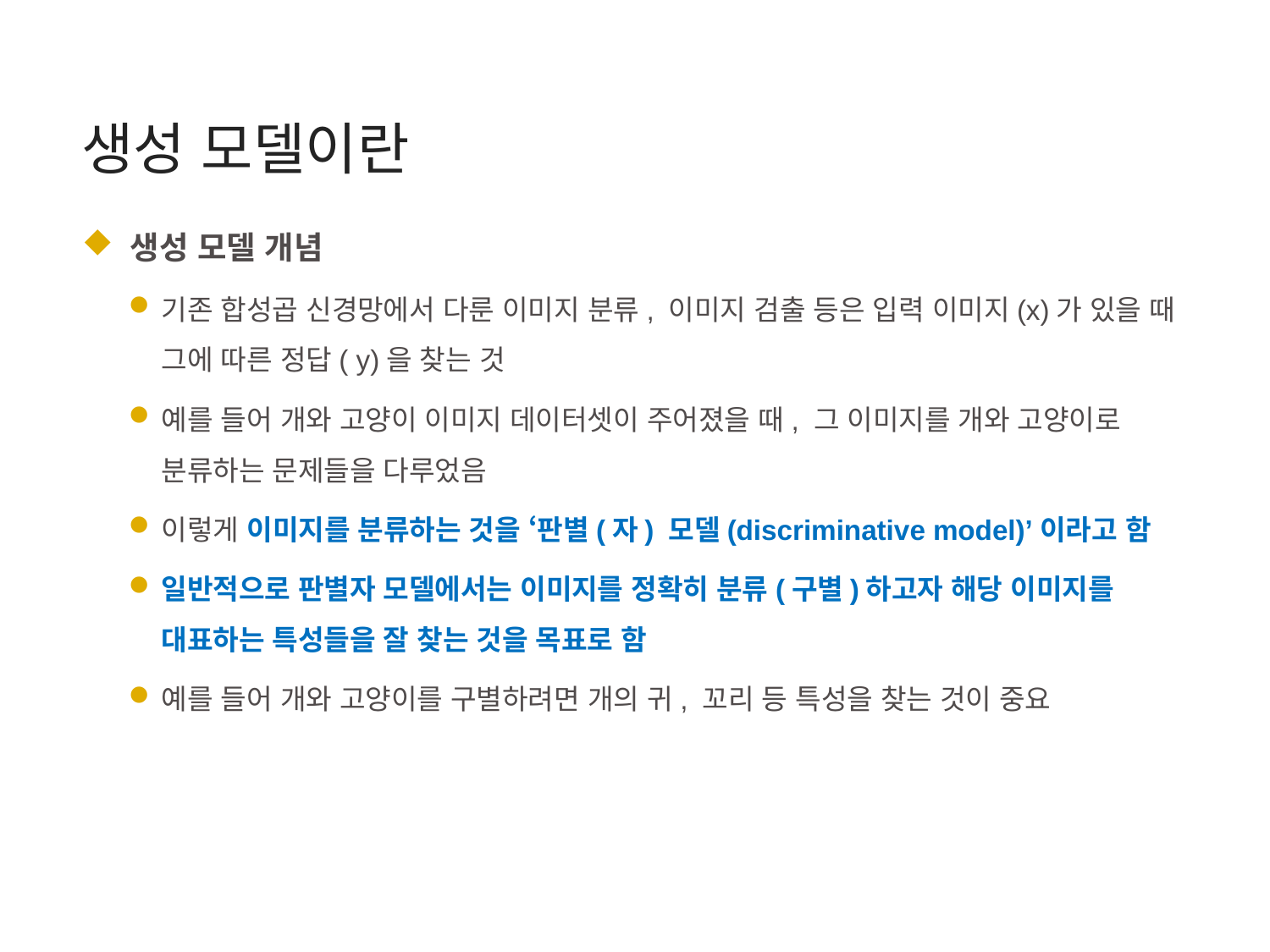

생성 모델이란
 생성 모델 개념
기존 합성곱 신경망에서 다룬 이미지 분류, 이미지 검출 등은 입력 이미지(x)가 있을 때 그에 따른 정답( y)을 찾는 것
예를 들어 개와 고양이 이미지 데이터셋이 주어졌을 때, 그 이미지를 개와 고양이로 분류하는 문제들을 다루었음
이렇게 이미지를 분류하는 것을 ‘판별(자) 모델(discriminative model)’이라고 함
일반적으로 판별자 모델에서는 이미지를 정확히 분류(구별)하고자 해당 이미지를 대표하는 특성들을 잘 찾는 것을 목표로 함
예를 들어 개와 고양이를 구별하려면 개의 귀, 꼬리 등 특성을 찾는 것이 중요